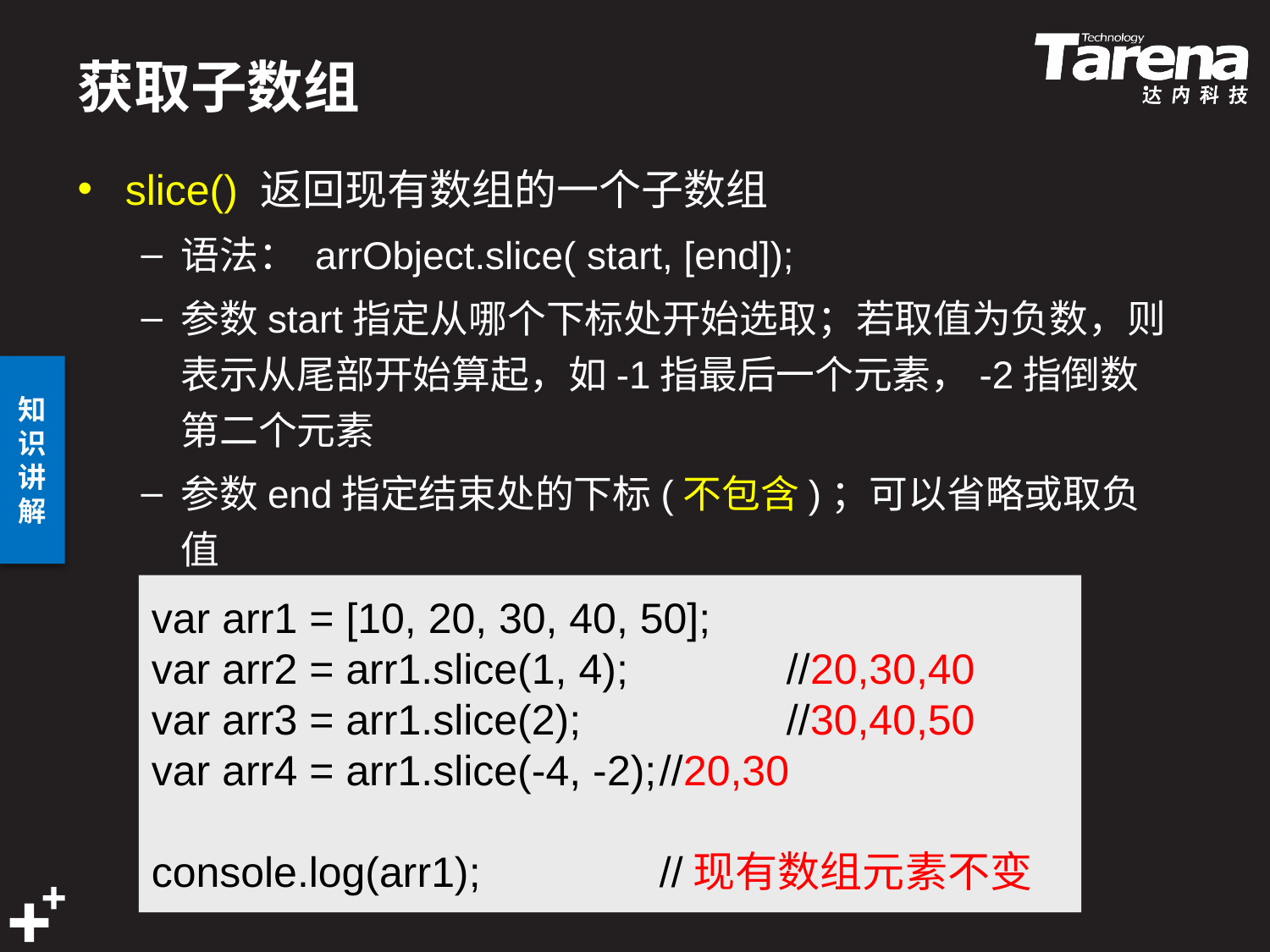

# 获取子数组
slice() 返回现有数组的一个子数组
语法： arrObject.slice( start, [end]);
参数start指定从哪个下标处开始选取；若取值为负数，则表示从尾部开始算起，如-1指最后一个元素，-2指倒数第二个元素
参数end指定结束处的下标(不包含)；可以省略或取负值
var arr1 = [10, 20, 30, 40, 50];
var arr2 = arr1.slice(1, 4);		//20,30,40
var arr3 = arr1.slice(2);		//30,40,50
var arr4 = arr1.slice(-4, -2);	//20,30

console.log(arr1);		//现有数组元素不变